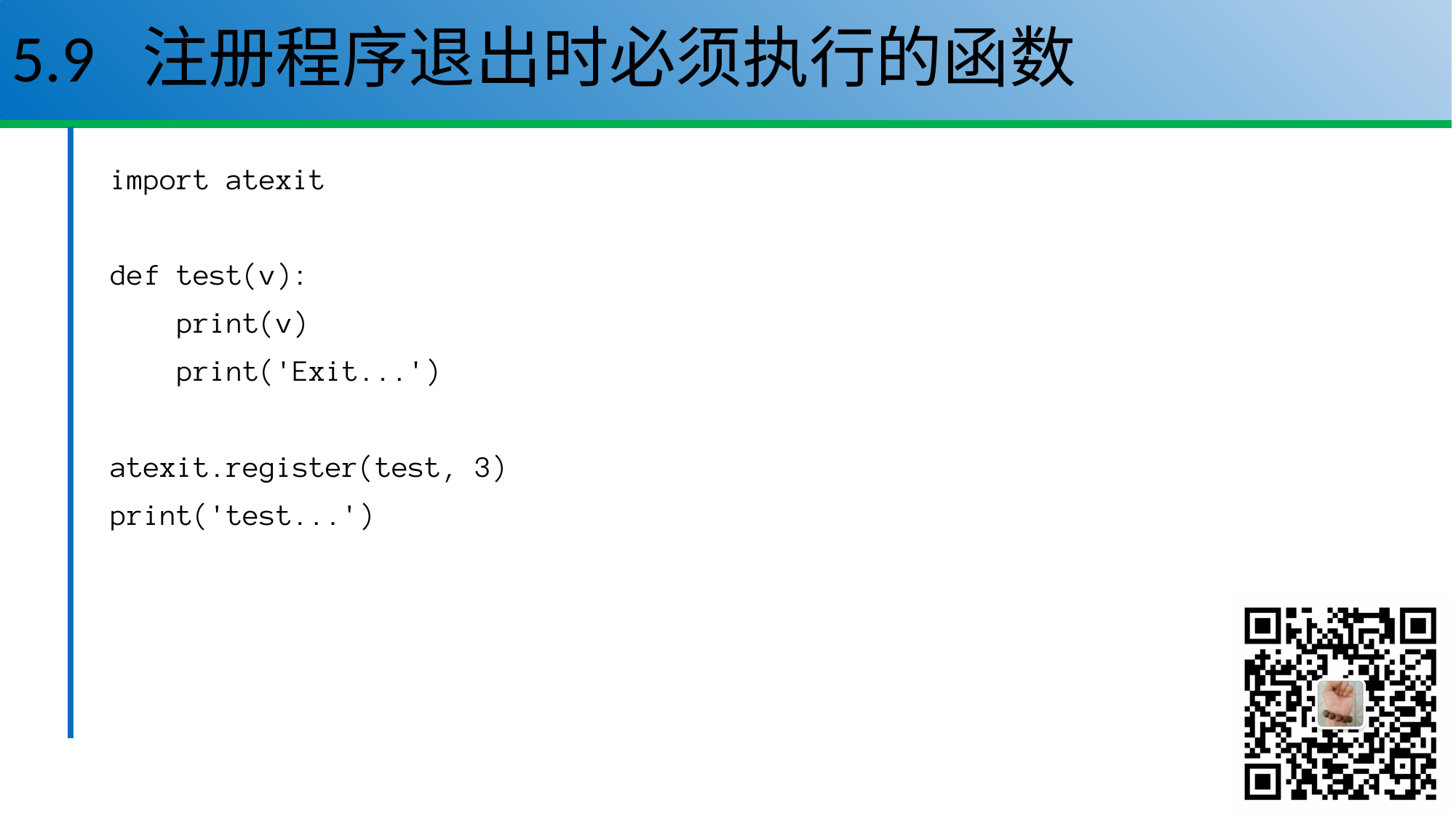

# 5.9  注册程序退出时必须执行的函数
import atexit

def test(v):
    print(v)
    print('Exit...')

atexit.register(test, 3)
print('test...')
82